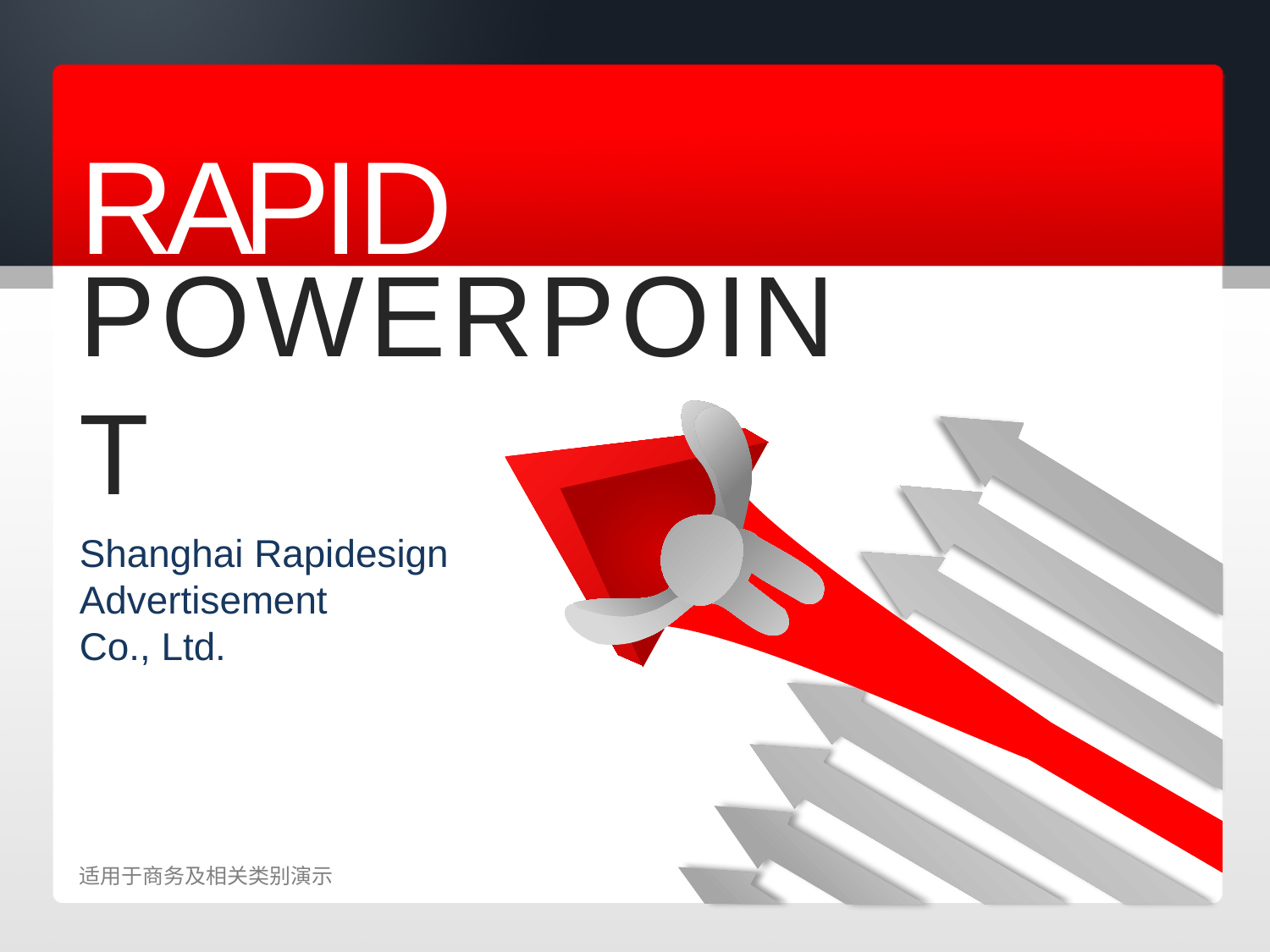

R
A
P
I
D
POWERPOINT
Shanghai Rapidesign
Advertisement
Co., Ltd.
适用于商务及相关类别演示